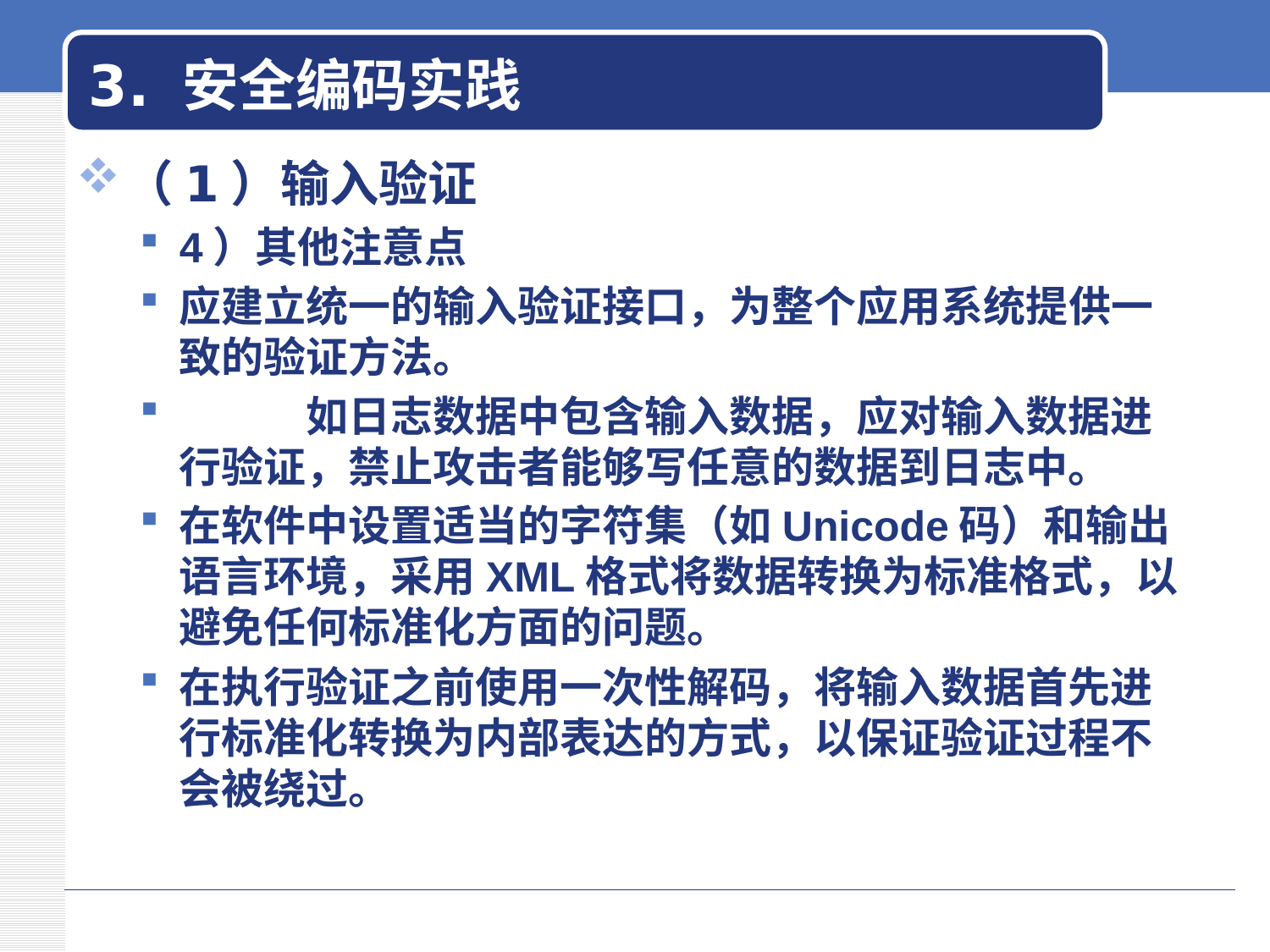

# 3. 安全编码实践
（1）输入验证
4）其他注意点
应建立统一的输入验证接口，为整个应用系统提供一致的验证方法。
	如日志数据中包含输入数据，应对输入数据进行验证，禁止攻击者能够写任意的数据到日志中。
在软件中设置适当的字符集（如Unicode码）和输出语言环境，采用XML格式将数据转换为标准格式，以避免任何标准化方面的问题。
在执行验证之前使用一次性解码，将输入数据首先进行标准化转换为内部表达的方式，以保证验证过程不会被绕过。